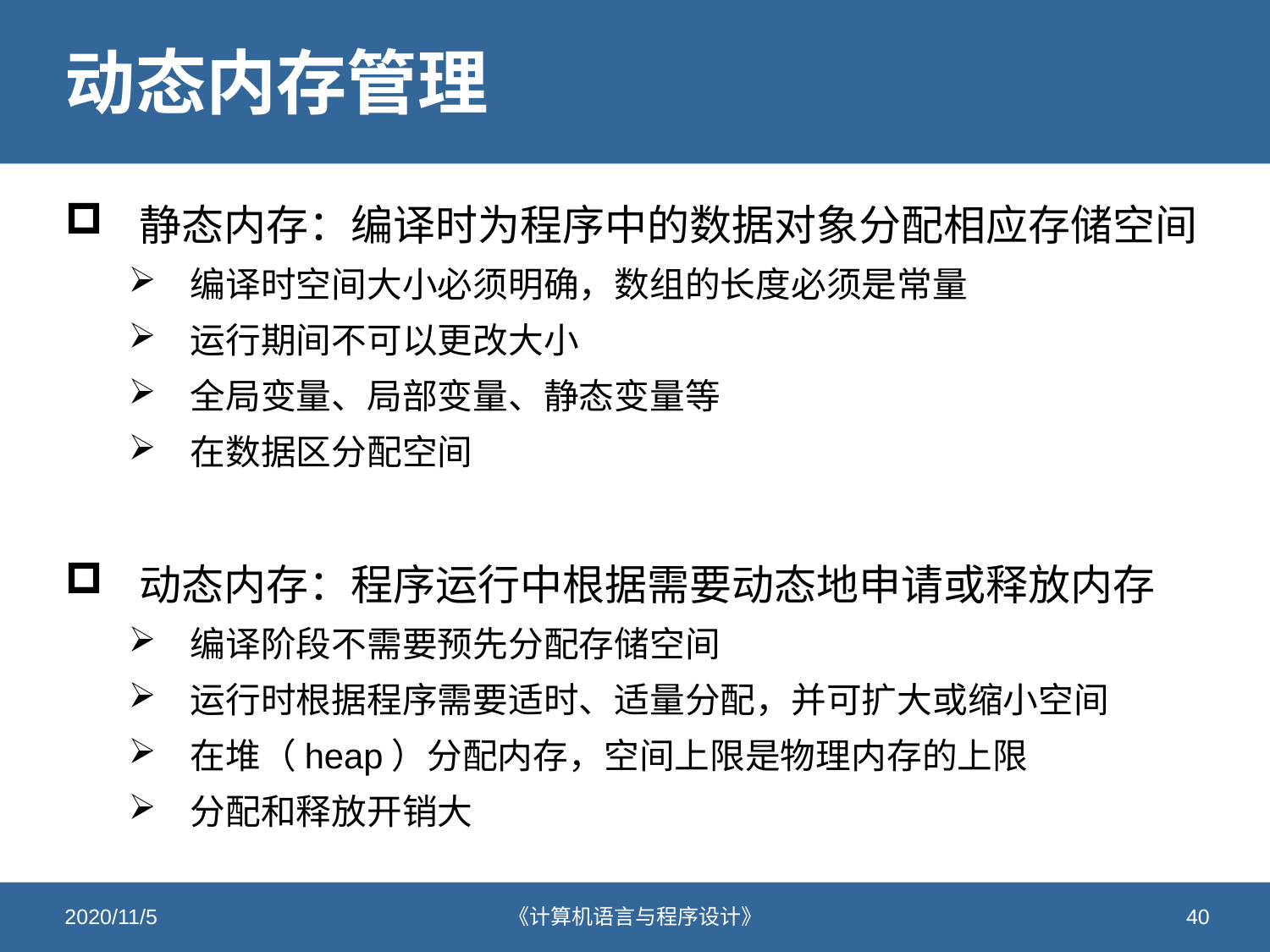

# 动态内存管理
静态内存：编译时为程序中的数据对象分配相应存储空间
编译时空间大小必须明确，数组的长度必须是常量
运行期间不可以更改大小
全局变量、局部变量、静态变量等
在数据区分配空间

动态内存：程序运行中根据需要动态地申请或释放内存
编译阶段不需要预先分配存储空间
运行时根据程序需要适时、适量分配，并可扩大或缩小空间
在堆（heap）分配内存，空间上限是物理内存的上限
分配和释放开销大

2020/11/5
《计算机语言与程序设计》
40